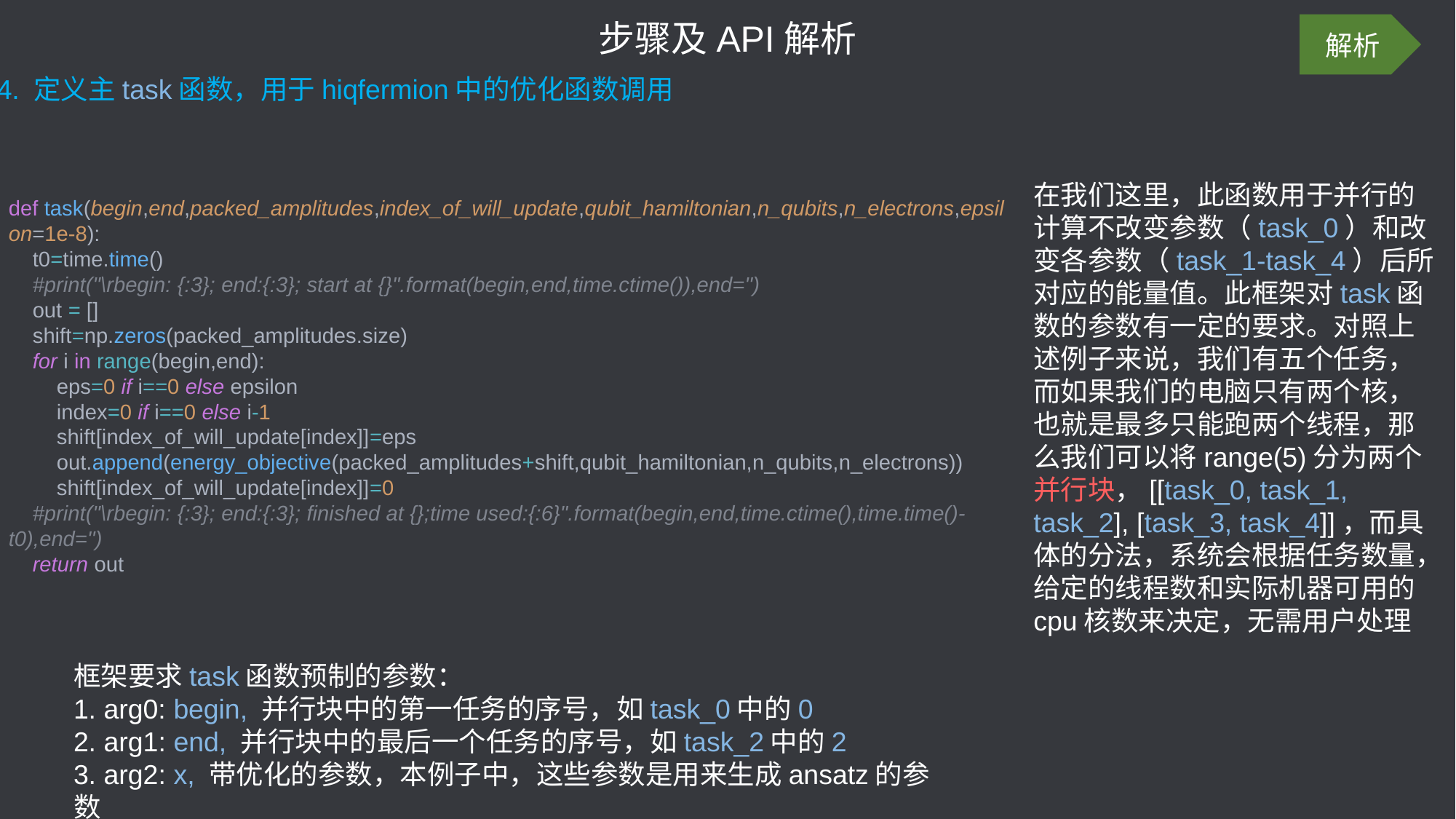

步骤及API解析
解析
4. 定义主task函数，用于hiqfermion中的优化函数调用
在我们这里，此函数用于并行的计算不改变参数（task_0）和改变各参数（task_1-task_4）后所对应的能量值。此框架对task函数的参数有一定的要求。对照上述例子来说，我们有五个任务，而如果我们的电脑只有两个核，也就是最多只能跑两个线程，那么我们可以将range(5)分为两个并行块，[[task_0, task_1, task_2], [task_3, task_4]]，而具体的分法，系统会根据任务数量，给定的线程数和实际机器可用的cpu核数来决定，无需用户处理
def task(begin,end,packed_amplitudes,index_of_will_update,qubit_hamiltonian,n_qubits,n_electrons,epsilon=1e-8):
    t0=time.time()
    #print("\rbegin: {:3}; end:{:3}; start at {}".format(begin,end,time.ctime()),end='')
    out = []
    shift=np.zeros(packed_amplitudes.size)
    for i in range(begin,end):
        eps=0 if i==0 else epsilon
        index=0 if i==0 else i-1
        shift[index_of_will_update[index]]=eps
        out.append(energy_objective(packed_amplitudes+shift,qubit_hamiltonian,n_qubits,n_electrons))
        shift[index_of_will_update[index]]=0
    #print("\rbegin: {:3}; end:{:3}; finished at {};time used:{:6}".format(begin,end,time.ctime(),time.time()-t0),end='')
    return out
框架要求task函数预制的参数：
1. arg0: begin, 并行块中的第一任务的序号，如task_0中的0
2. arg1: end, 并行块中的最后一个任务的序号，如task_2中的2
3. arg2: x, 带优化的参数，本例子中，这些参数是用来生成ansatz的参数